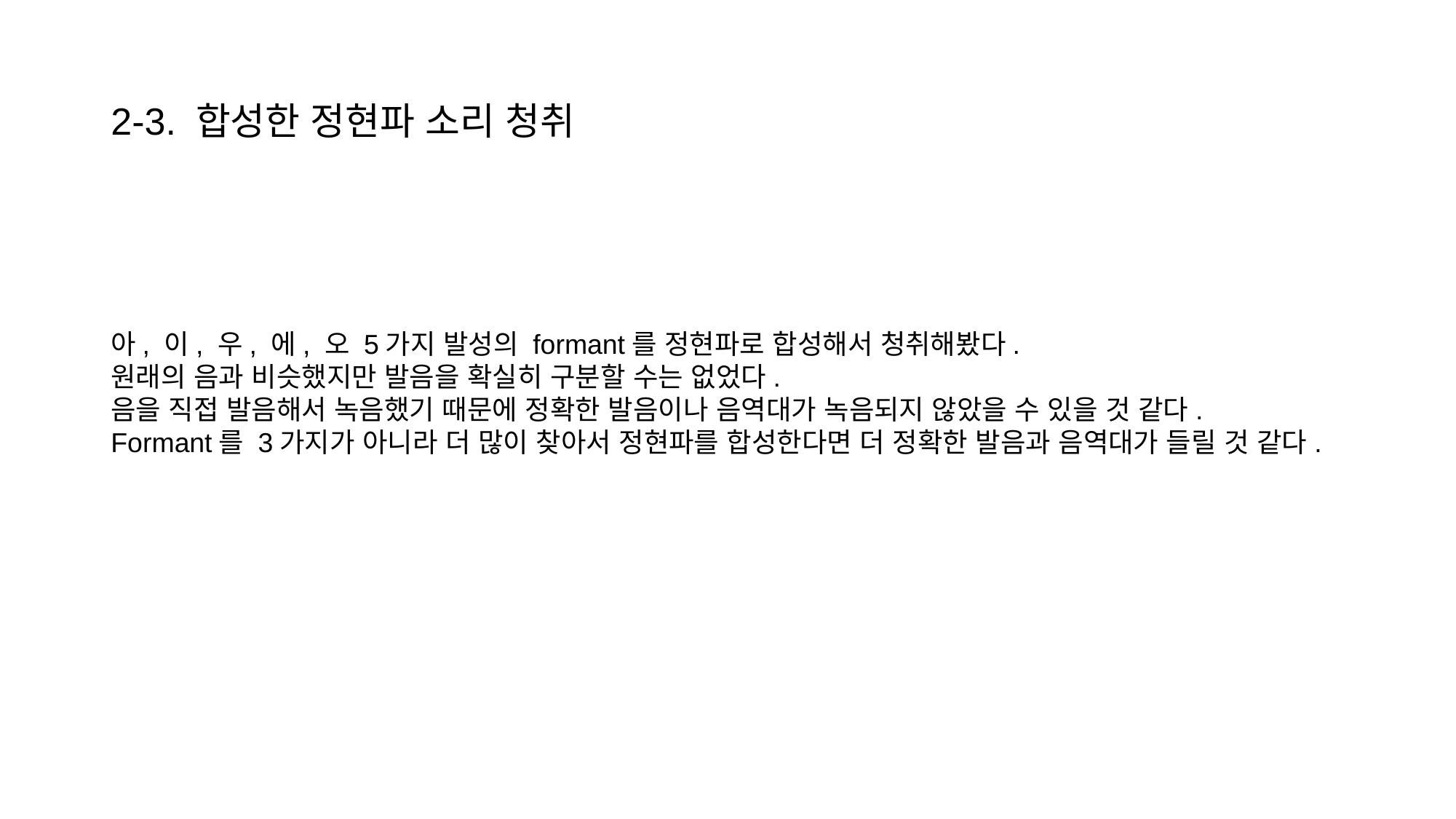

# 2-3. 합성한 정현파 소리 청취
아, 이, 우, 에, 오 5가지 발성의 formant를 정현파로 합성해서 청취해봤다.
원래의 음과 비슷했지만 발음을 확실히 구분할 수는 없었다.
음을 직접 발음해서 녹음했기 때문에 정확한 발음이나 음역대가 녹음되지 않았을 수 있을 것 같다.
Formant를 3가지가 아니라 더 많이 찾아서 정현파를 합성한다면 더 정확한 발음과 음역대가 들릴 것 같다.